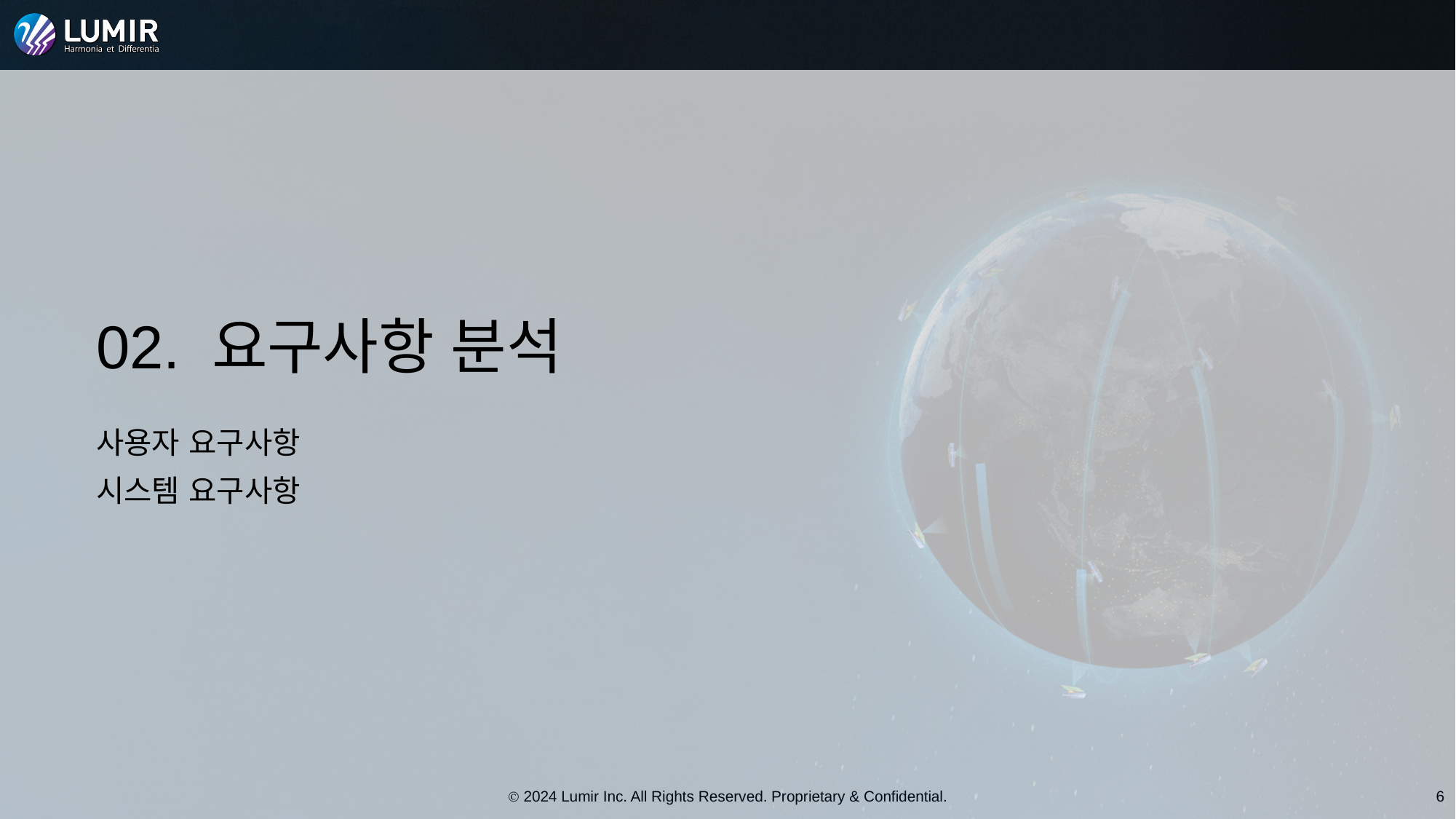

# 02. 요구사항 분석
사용자 요구사항
시스템 요구사항